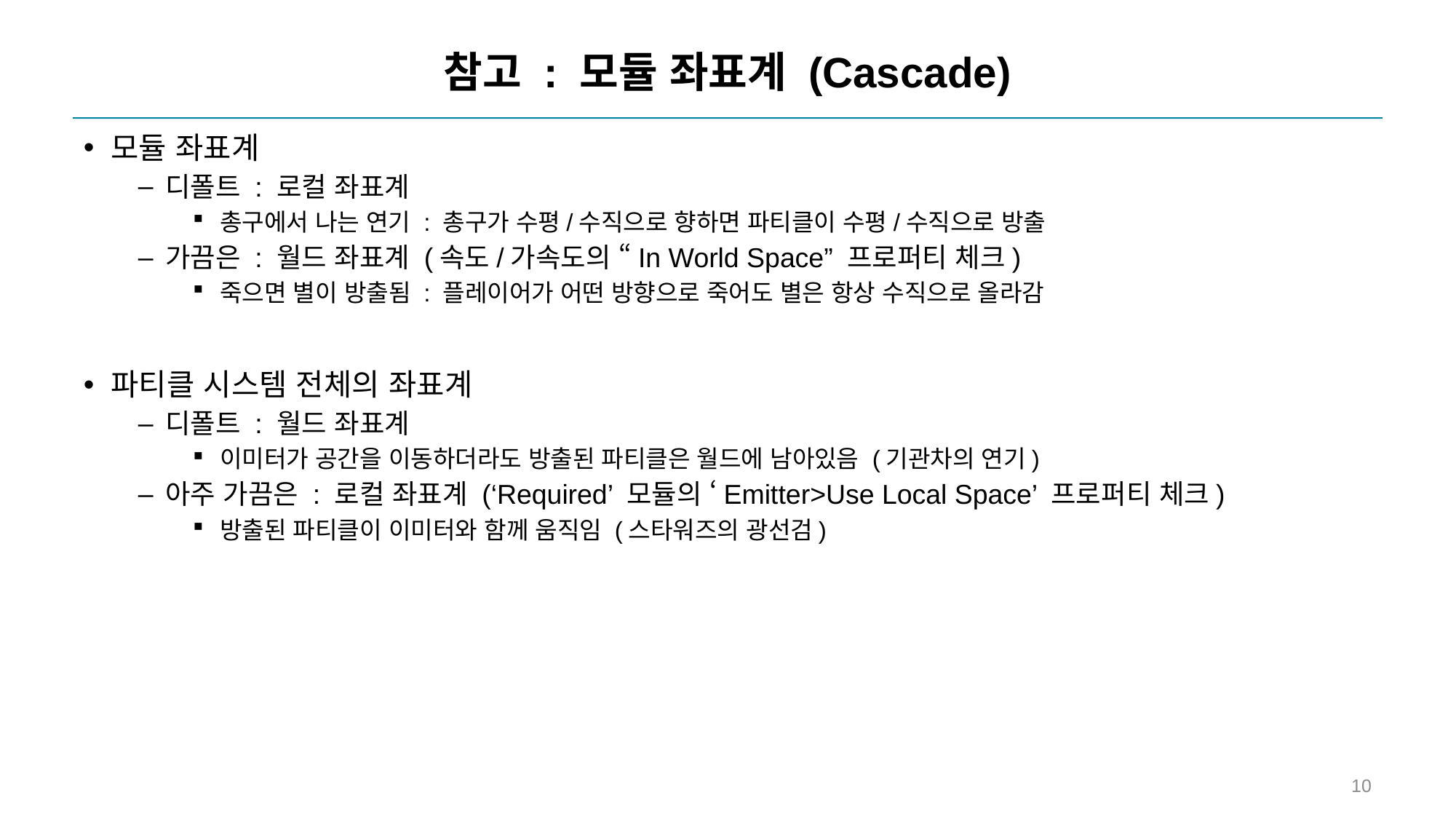

# 참고 : 모듈 좌표계 (Cascade)
모듈 좌표계
디폴트 : 로컬 좌표계
총구에서 나는 연기 : 총구가 수평/수직으로 향하면 파티클이 수평/수직으로 방출
가끔은 : 월드 좌표계 (속도/가속도의 “In World Space” 프로퍼티 체크)
죽으면 별이 방출됨 : 플레이어가 어떤 방향으로 죽어도 별은 항상 수직으로 올라감

파티클 시스템 전체의 좌표계
디폴트 : 월드 좌표계
이미터가 공간을 이동하더라도 방출된 파티클은 월드에 남아있음 (기관차의 연기)
아주 가끔은 : 로컬 좌표계 (‘Required’ 모듈의 ‘Emitter>Use Local Space’ 프로퍼티 체크)
방출된 파티클이 이미터와 함께 움직임 (스타워즈의 광선검)

10